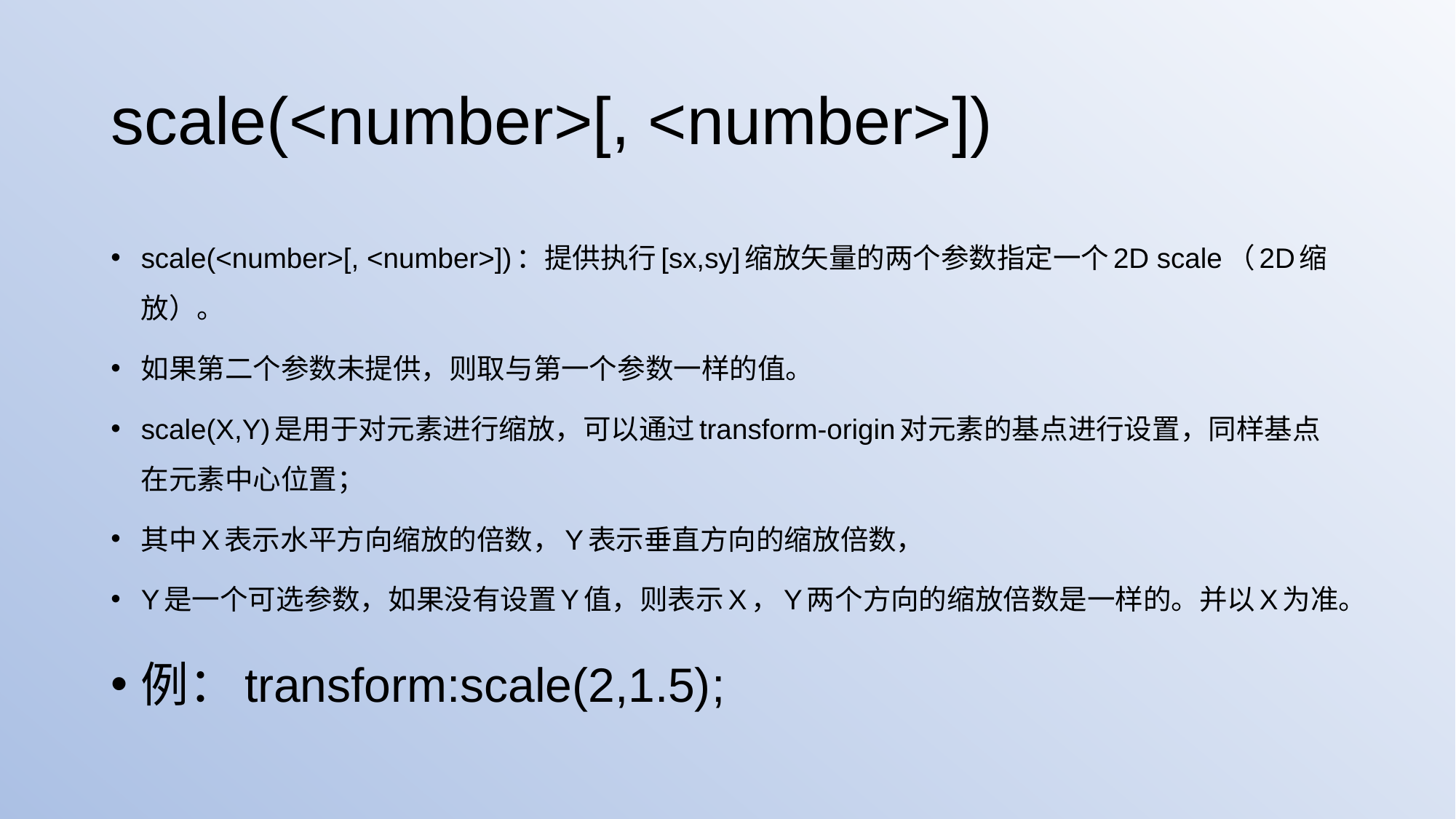

# scale(<number>[, <number>])
scale(<number>[, <number>])：提供执行[sx,sy]缩放矢量的两个参数指定一个2D scale（2D缩放）。
如果第二个参数未提供，则取与第一个参数一样的值。
scale(X,Y)是用于对元素进行缩放，可以通过transform-origin对元素的基点进行设置，同样基点在元素中心位置；
其中X表示水平方向缩放的倍数，Y表示垂直方向的缩放倍数，
Y是一个可选参数，如果没有设置Y值，则表示X，Y两个方向的缩放倍数是一样的。并以X为准。
例：transform:scale(2,1.5);